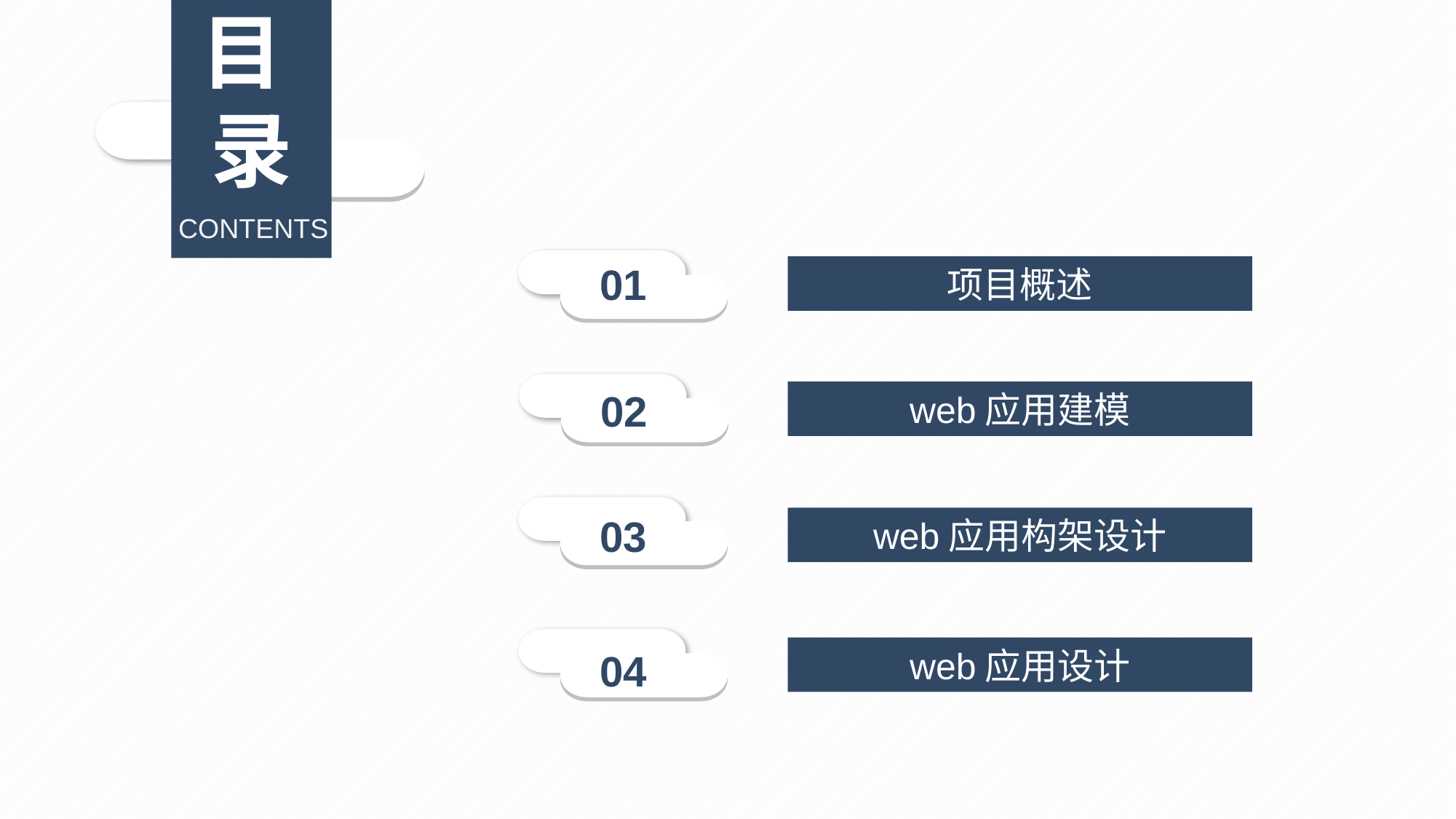

目
录

CONTENTS

01
项目概述

02
web应用建模

03
web应用构架设计

04
web应用设计